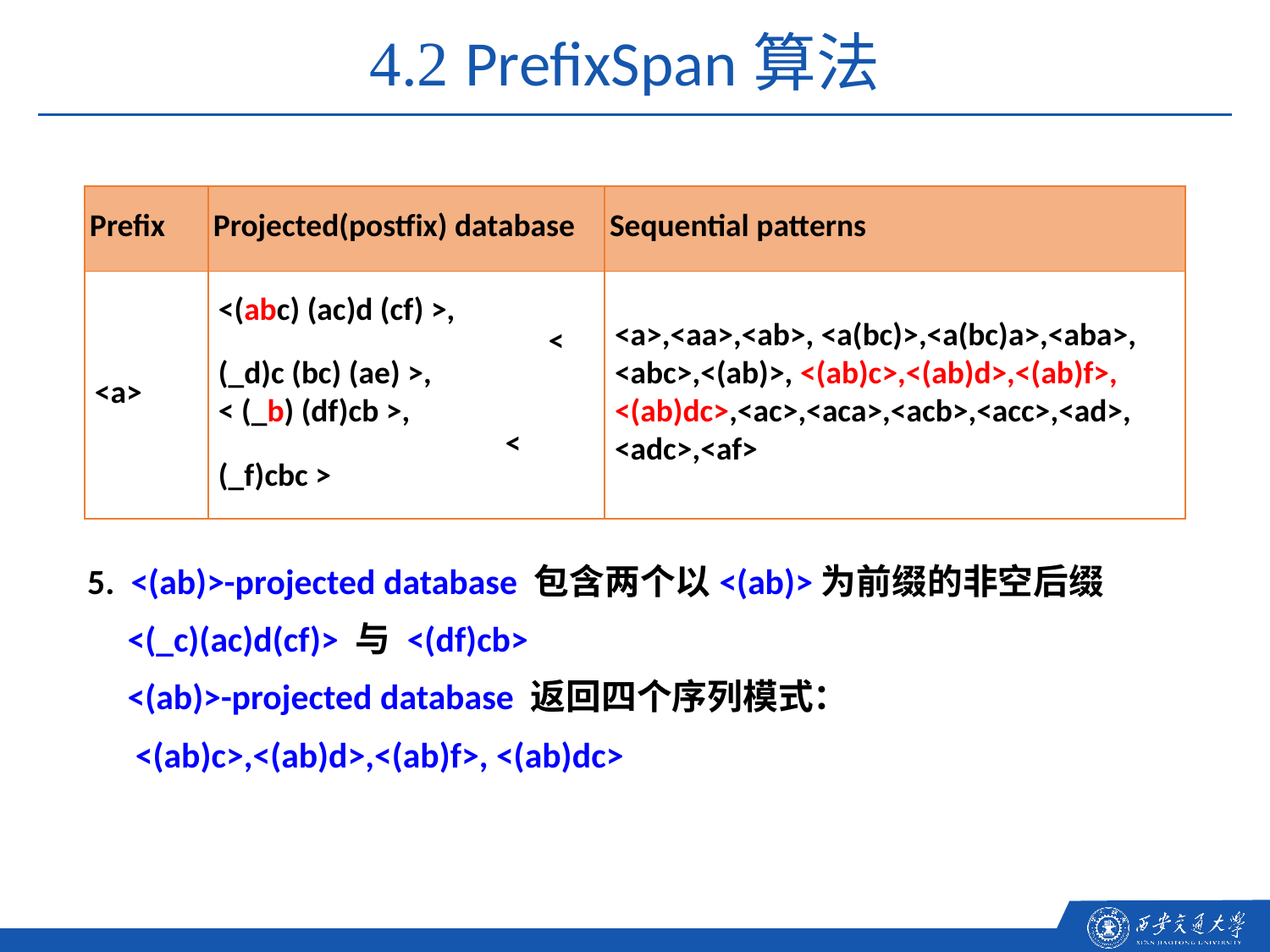

4.2 PrefixSpan算法
| Prefix | Projected(postfix) database | Sequential patterns |
| --- | --- | --- |
| <a> | <(abc) (ac)d (cf) >, < (\_d)c (bc) (ae) >, < (\_b) (df)cb >, < (\_f)cbc > | <a>,<aa>,<ab>, <a(bc)>,<a(bc)a>,<aba>, <abc>,<(ab)>, <(ab)c>,<(ab)d>,<(ab)f>, <(ab)dc>,<ac>,<aca>,<acb>,<acc>,<ad>, <adc>,<af> |

5.  <(ab)>-projected database 包含两个以<(ab)>为前缀的非空后缀
     <(_c)(ac)d(cf)> 与 <(df)cb>
     <(ab)>-projected database 返回四个序列模式：
      <(ab)c>,<(ab)d>,<(ab)f>, <(ab)dc>